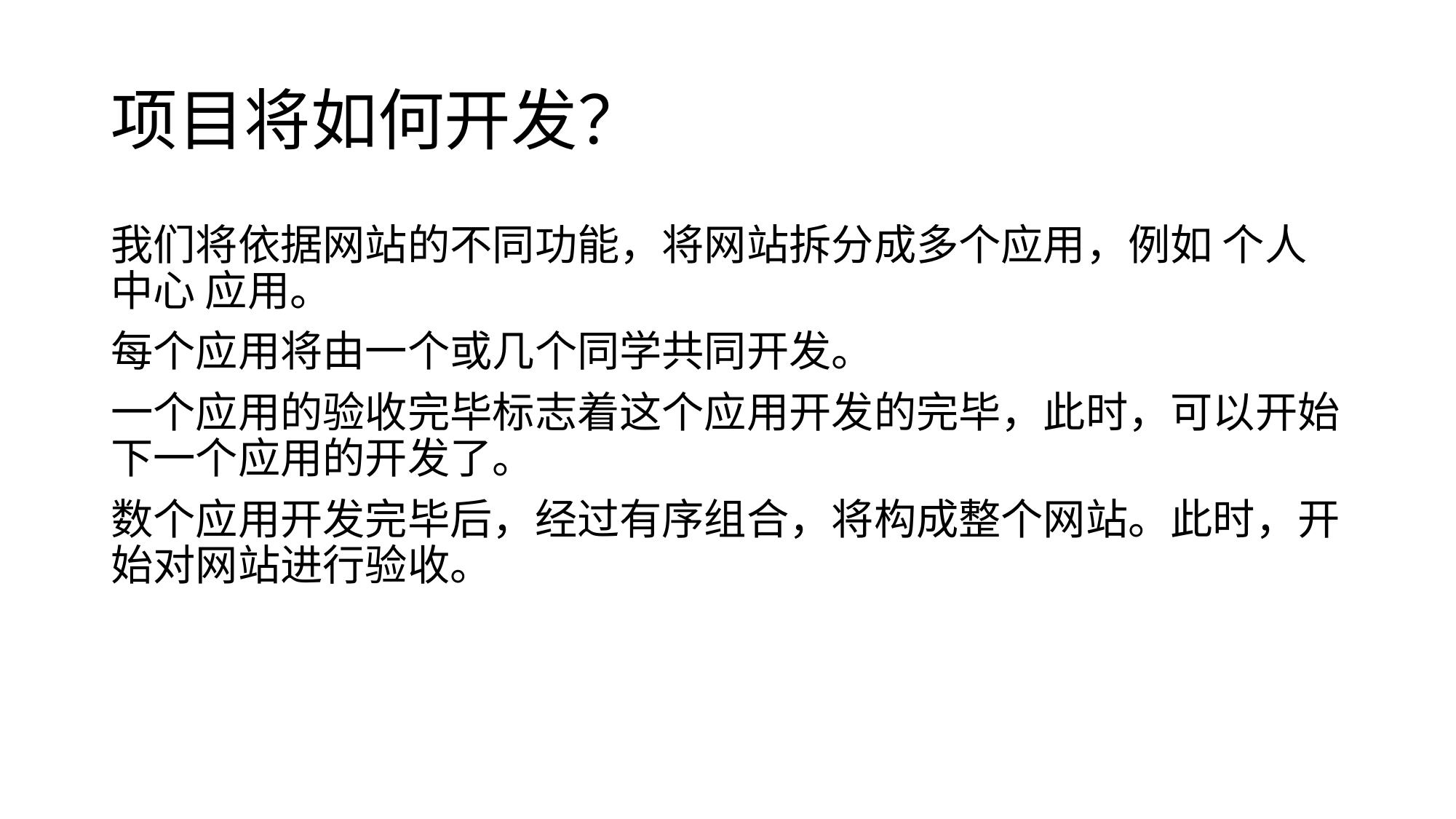

# 项目将如何开发？
我们将依据网站的不同功能，将网站拆分成多个应用，例如 个人中心 应用。
每个应用将由一个或几个同学共同开发。
一个应用的验收完毕标志着这个应用开发的完毕，此时，可以开始下一个应用的开发了。
数个应用开发完毕后，经过有序组合，将构成整个网站。此时，开始对网站进行验收。